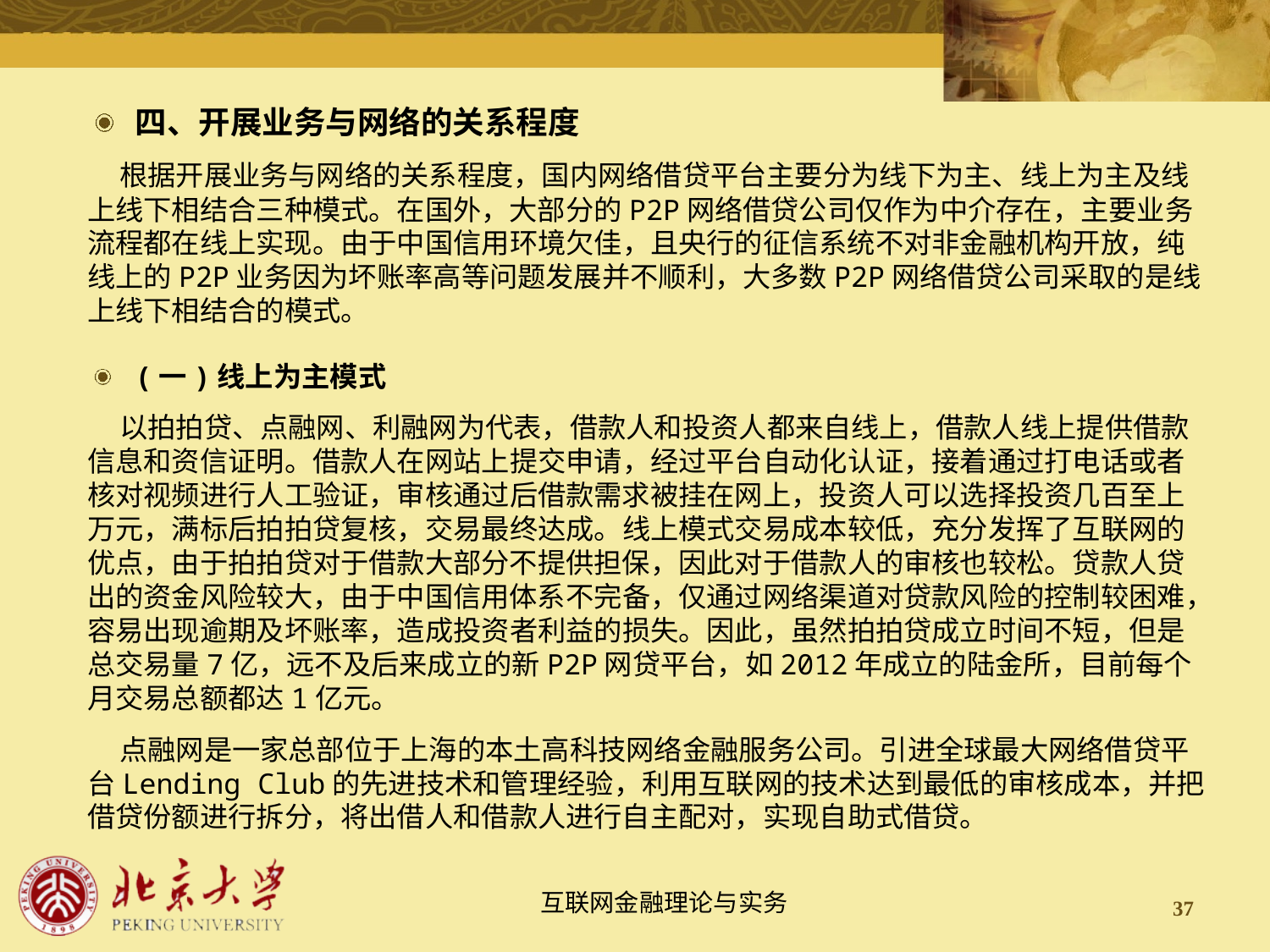

四、开展业务与网络的关系程度
    根据开展业务与网络的关系程度，国内网络借贷平台主要分为线下为主、线上为主及线上线下相结合三种模式。在国外，大部分的P2P网络借贷公司仅作为中介存在，主要业务流程都在线上实现。由于中国信用环境欠佳，且央行的征信系统不对非金融机构开放，纯线上的P2P业务因为坏账率高等问题发展并不顺利，大多数P2P网络借贷公司采取的是线上线下相结合的模式。
(一)线上为主模式
    以拍拍贷、点融网、利融网为代表，借款人和投资人都来自线上，借款人线上提供借款信息和资信证明。借款人在网站上提交申请，经过平台自动化认证，接着通过打电话或者核对视频进行人工验证，审核通过后借款需求被挂在网上，投资人可以选择投资几百至上万元，满标后拍拍贷复核，交易最终达成。线上模式交易成本较低，充分发挥了互联网的优点，由于拍拍贷对于借款大部分不提供担保，因此对于借款人的审核也较松。贷款人贷出的资金风险较大，由于中国信用体系不完备，仅通过网络渠道对贷款风险的控制较困难，容易出现逾期及坏账率，造成投资者利益的损失。因此，虽然拍拍贷成立时间不短，但是总交易量7亿，远不及后来成立的新P2P网贷平台，如2012年成立的陆金所，目前每个月交易总额都达1亿元。
    点融网是一家总部位于上海的本土高科技网络金融服务公司。引进全球最大网络借贷平台Lending Club的先进技术和管理经验，利用互联网的技术达到最低的审核成本，并把借贷份额进行拆分，将出借人和借款人进行自主配对，实现自助式借贷。

37